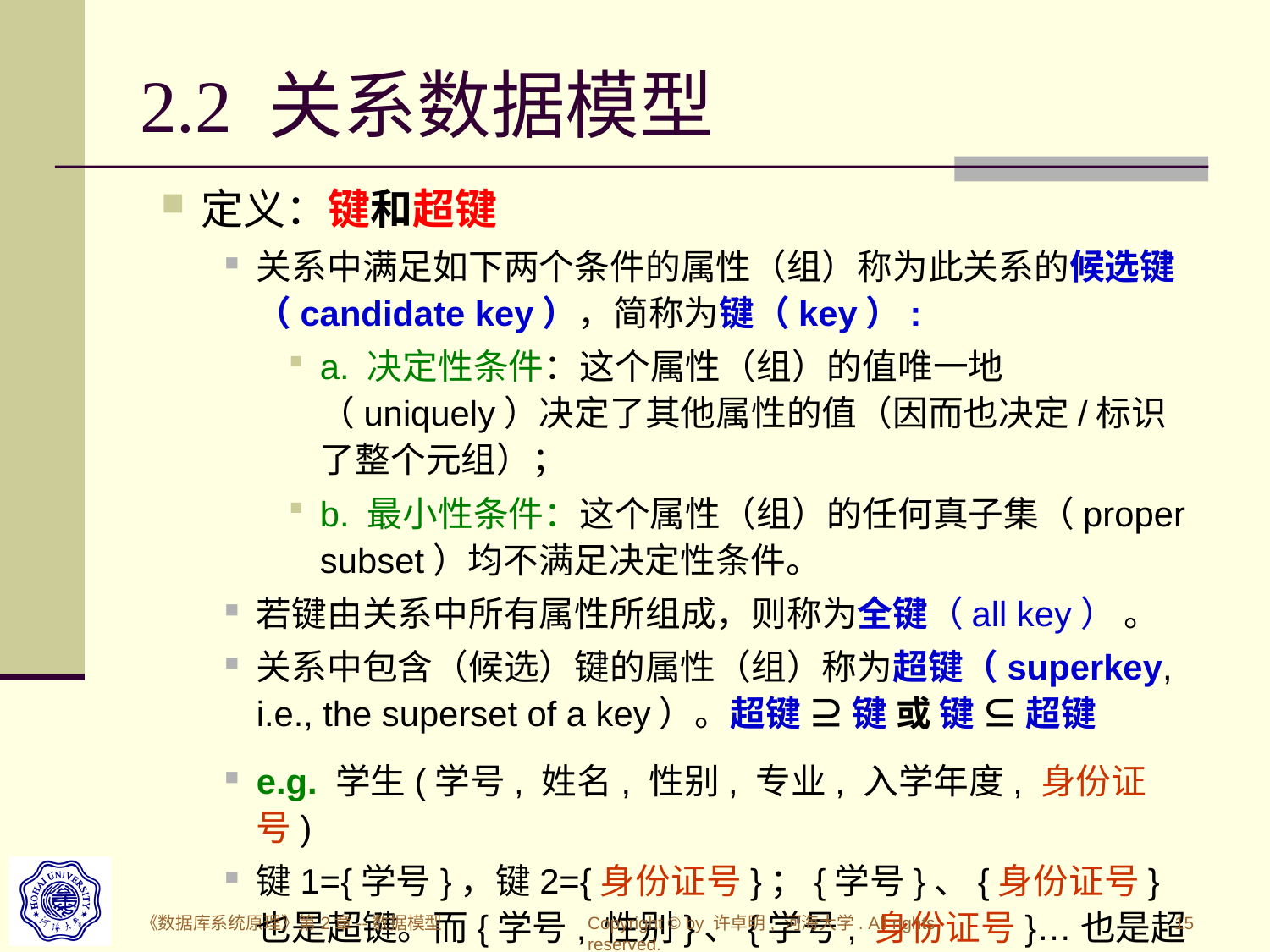

# 2.2 关系数据模型
定义：键和超键
关系中满足如下两个条件的属性（组）称为此关系的候选键（candidate key），简称为键（key）:
a. 决定性条件：这个属性（组）的值唯一地（uniquely）决定了其他属性的值（因而也决定/标识了整个元组）；
b. 最小性条件：这个属性（组）的任何真子集（proper subset）均不满足决定性条件。
若键由关系中所有属性所组成，则称为全键（all key） 。
关系中包含（候选）键的属性（组）称为超键（superkey, i.e., the superset of a key）。超键 ⊇ 键 或 键 ⊆ 超键
e.g. 学生(学号, 姓名, 性别, 专业, 入学年度, 身份证号)
键1={学号}，键2={身份证号}；{学号}、{身份证号}也是超键。而{学号, 性别}、{学号, 身份证号}…也是超键，但不是键。
《数据库系统原理》第2章--数据模型
Copyright © by 许卓明, 河海大学. All rights reserved.
15